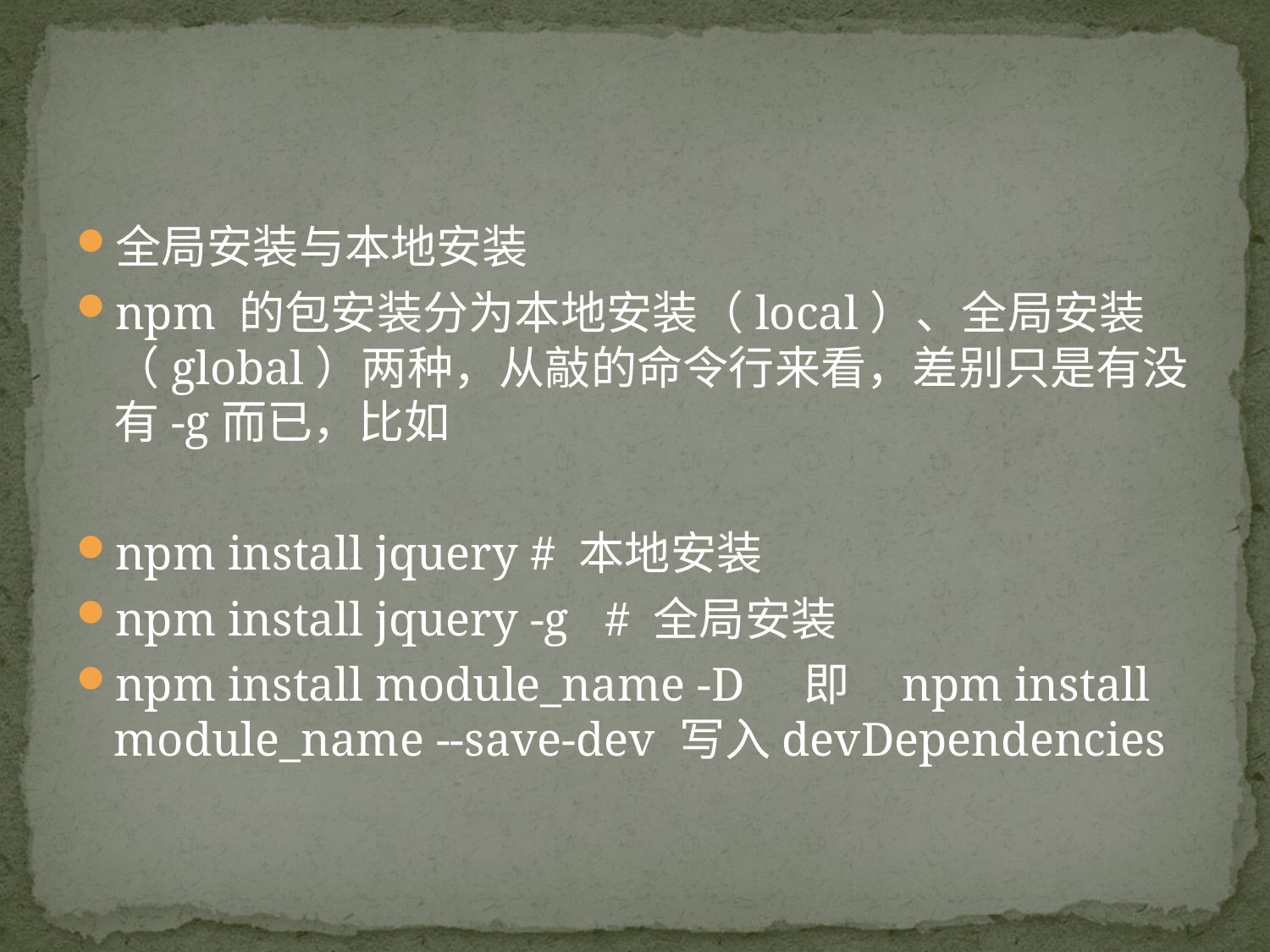

#
全局安装与本地安装
npm 的包安装分为本地安装（local）、全局安装（global）两种，从敲的命令行来看，差别只是有没有-g而已，比如

npm install jquery # 本地安装
npm install jquery -g   # 全局安装
npm install module_name -D    即    npm install module_name --save-dev 写入devDependencies